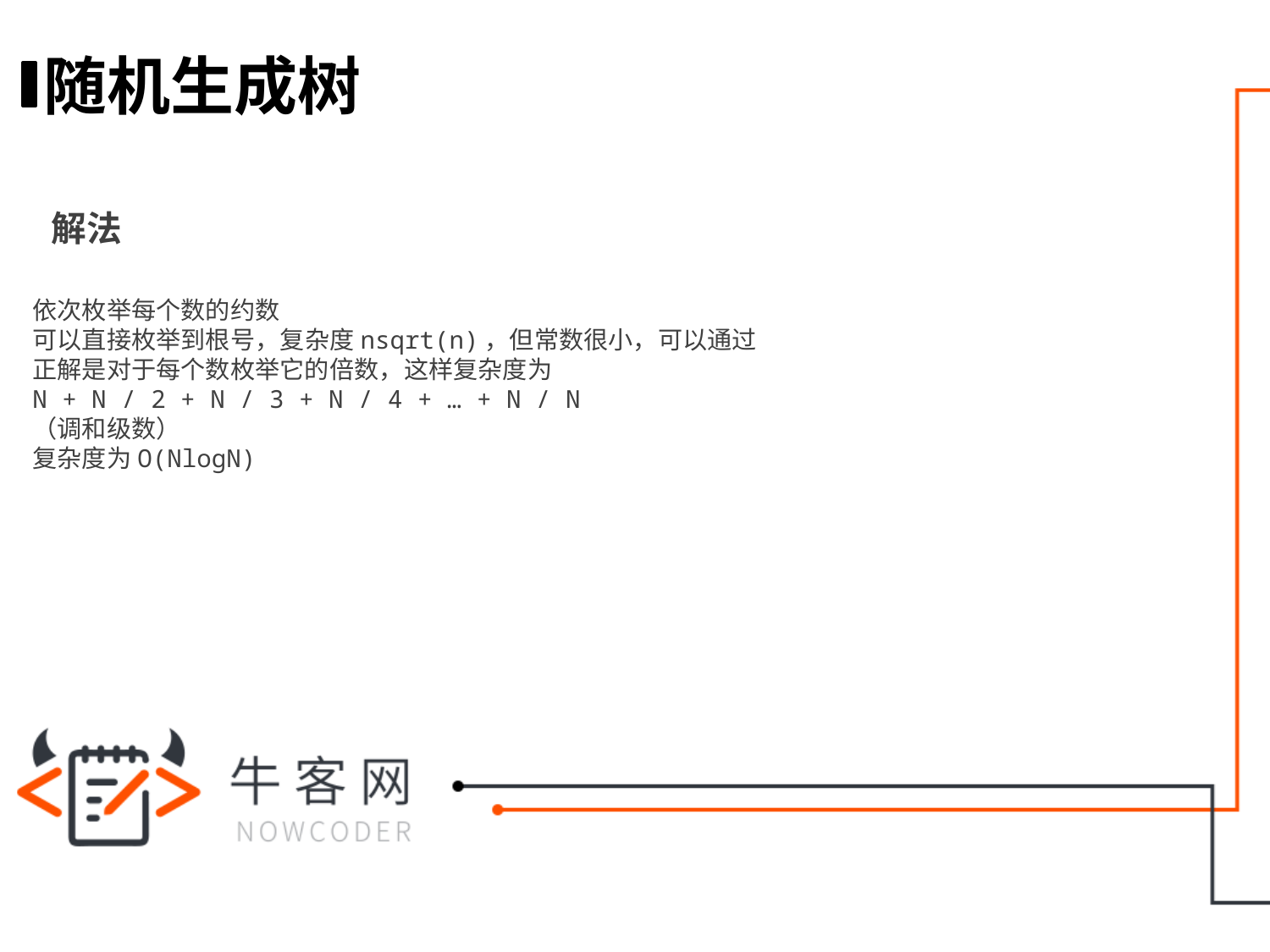

随机生成树

解法
依次枚举每个数的约数
可以直接枚举到根号，复杂度nsqrt(n)，但常数很小，可以通过
正解是对于每个数枚举它的倍数，这样复杂度为
N + N / 2 + N / 3 + N / 4 + … + N / N
（调和级数）
复杂度为O(NlogN)